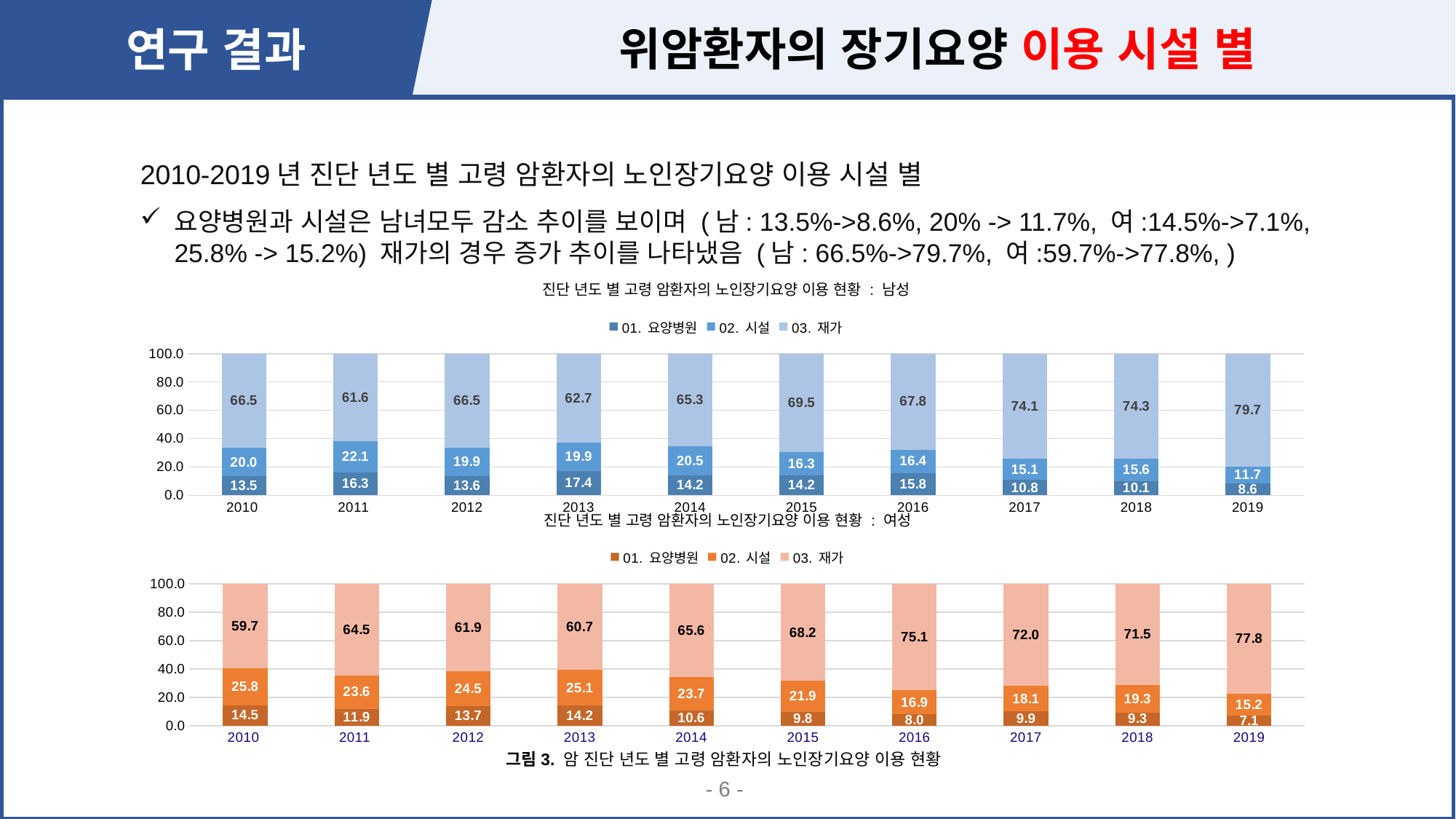

연구 결과

위암환자의 장기요양 이용 시설 별

2010-2019년 진단 년도 별 고령 암환자의 노인장기요양 이용 시설 별
요양병원과 시설은 남녀모두 감소 추이를 보이며 (남: 13.5%->8.6%, 20% -> 11.7%, 여:14.5%->7.1%, 25.8% -> 15.2%) 재가의 경우 증가 추이를 나타냈음 (남: 66.5%->79.7%, 여:59.7%->77.8%, )

### Chart: 진단 년도 별 고령 암환자의 노인장기요양 이용 현황 : 남성

| Category | 01. 요양병원 | 02. 시설 | 03. 재가 |
|---|---|---|---|
| 2010  | 13.5 | 20.0 | 66.5 |
| 2011  | 16.3 | 22.1 | 61.6 |
| 2012 | 13.6 | 19.9 | 66.5 |
| 2013 | 17.4 | 19.9 | 62.7 |
| 2014 | 14.2 | 20.5 | 65.3 |
| 2015 | 14.2 | 16.3 | 69.5 |
| 2016 | 15.8 | 16.4 | 67.8 |
| 2017 | 10.8 | 15.1 | 74.1 |
| 2018 | 10.1 | 15.6 | 74.3 |
| 2019 | 8.6 | 11.7 | 79.7 |

### Chart: 진단 년도 별 고령 암환자의 노인장기요양 이용 현황 : 여성

| Category | 01. 요양병원 | 02. 시설 | 03. 재가 |
|---|---|---|---|
| 2010  | 14.5 | 25.8 | 59.7 |
| 2011  | 11.9 | 23.6 | 64.5 |
| 2012 | 13.7 | 24.5 | 61.9 |
| 2013 | 14.2 | 25.1 | 60.7 |
| 2014 | 10.6 | 23.7 | 65.6 |
| 2015 | 9.8 | 21.9 | 68.2 |
| 2016 | 8.0 | 16.9 | 75.1 |
| 2017 | 9.9 | 18.1 | 72.0 |
| 2018 | 9.3 | 19.3 | 71.5 |
| 2019 | 7.1 | 15.2 | 77.8 |
그림3. 암 진단 년도 별 고령 암환자의 노인장기요양 이용 현황
- 6 -